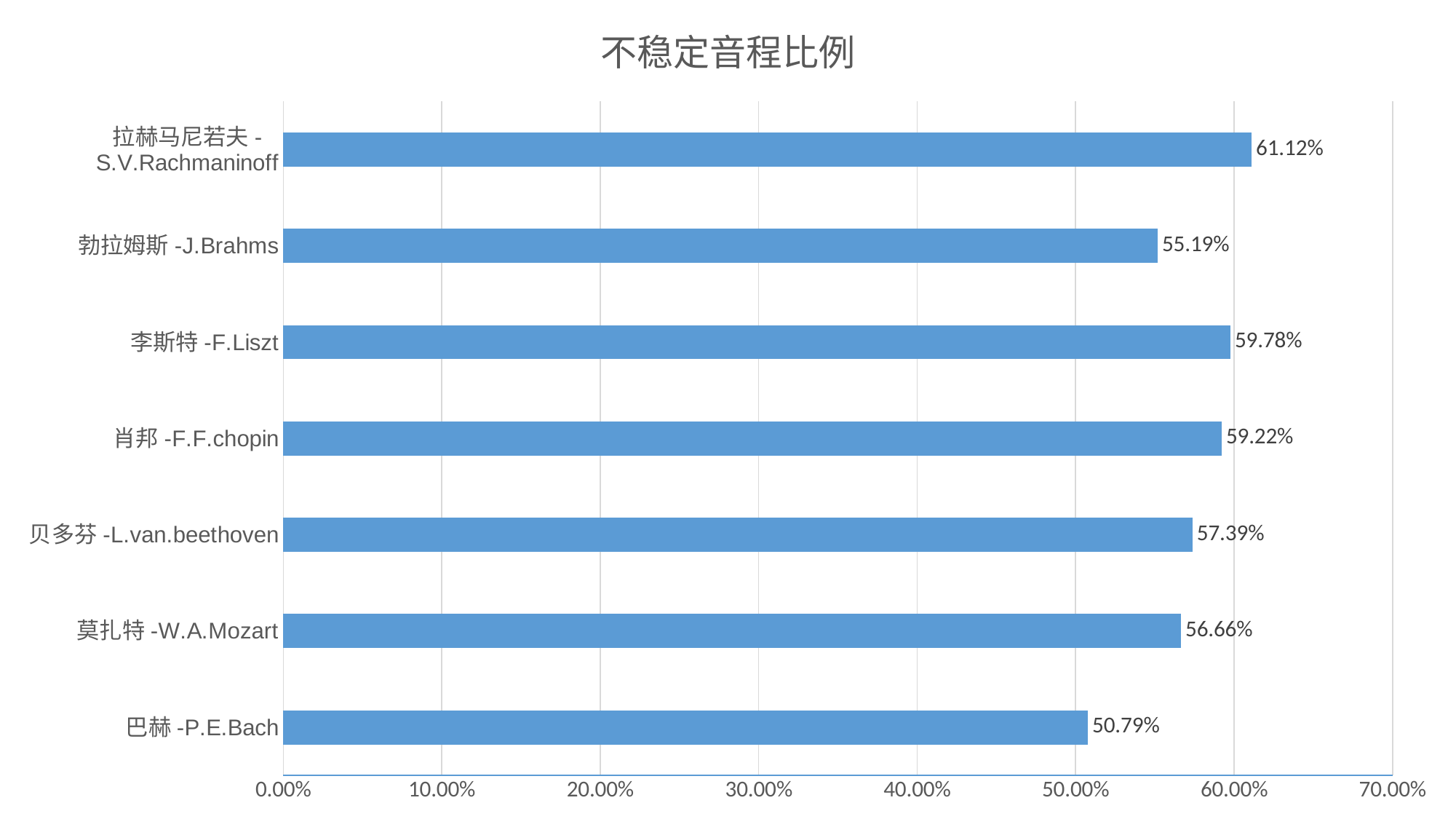

### Chart:

| Category | 不稳定音程比例 |
|---|---|
| 巴赫-P.E.Bach | 0.5079 |
| 莫扎特-W.A.Mozart | 0.5666 |
| 贝多芬-L.van.beethoven | 0.5739 |
| 肖邦-F.F.chopin | 0.5922 |
| 李斯特-F.Liszt | 0.5978 |
| 勃拉姆斯-J.Brahms | 0.5519 |
| 拉赫马尼若夫-S.V.Rachmaninoff | 0.6112 |